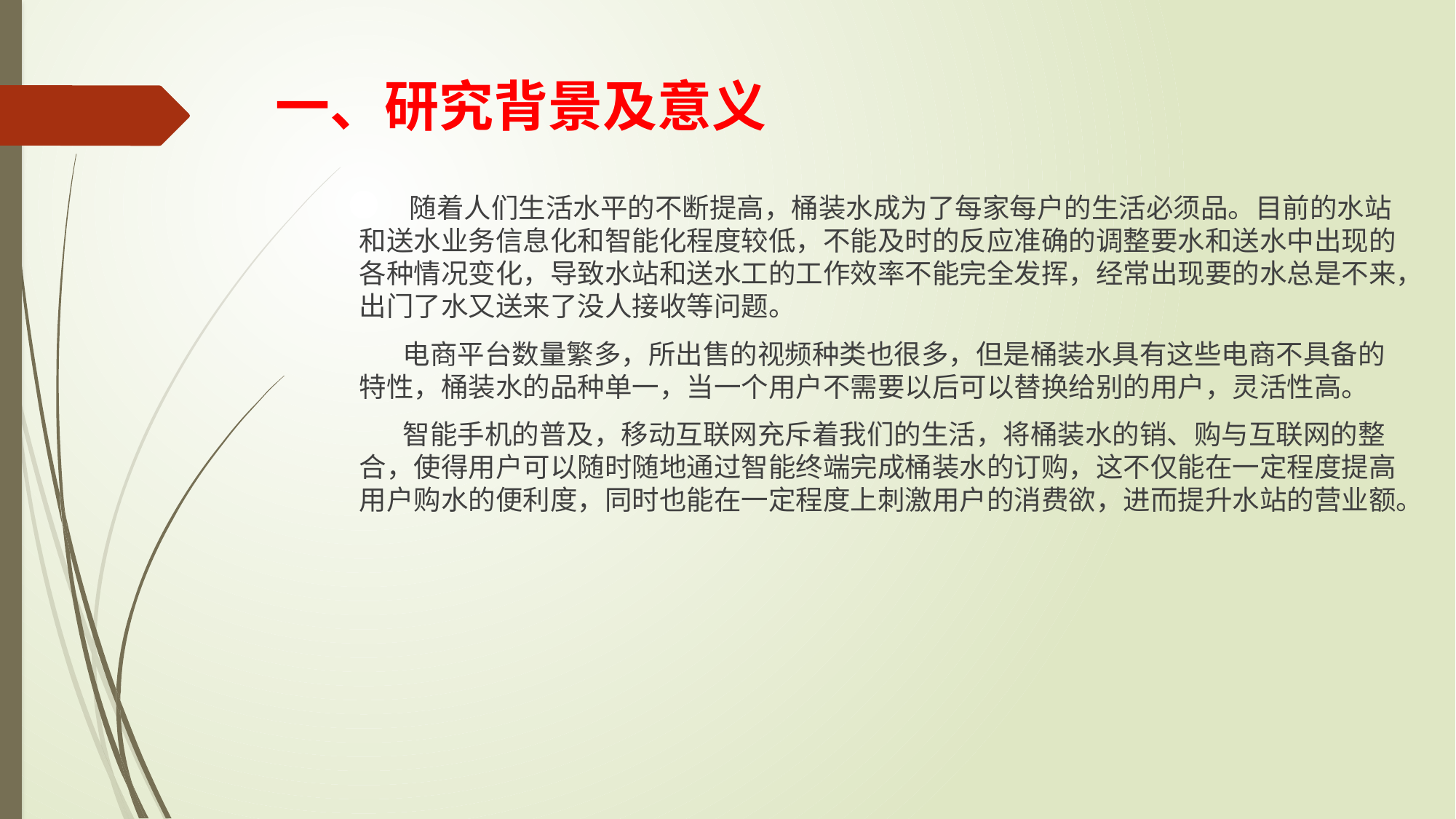

# 一、研究背景及意义
       随着人们生活水平的不断提高，桶装水成为了每家每户的生活必须品。目前的水站和送水业务信息化和智能化程度较低，不能及时的反应准确的调整要水和送水中出现的各种情况变化，导致水站和送水工的工作效率不能完全发挥，经常出现要的水总是不来，出门了水又送来了没人接收等问题。
      电商平台数量繁多，所出售的视频种类也很多，但是桶装水具有这些电商不具备的特性，桶装水的品种单一，当一个用户不需要以后可以替换给别的用户，灵活性高。
      智能手机的普及，移动互联网充斥着我们的生活，将桶装水的销、购与互联网的整合，使得用户可以随时随地通过智能终端完成桶装水的订购，这不仅能在一定程度提高用户购水的便利度，同时也能在一定程度上刺激用户的消费欲，进而提升水站的营业额。